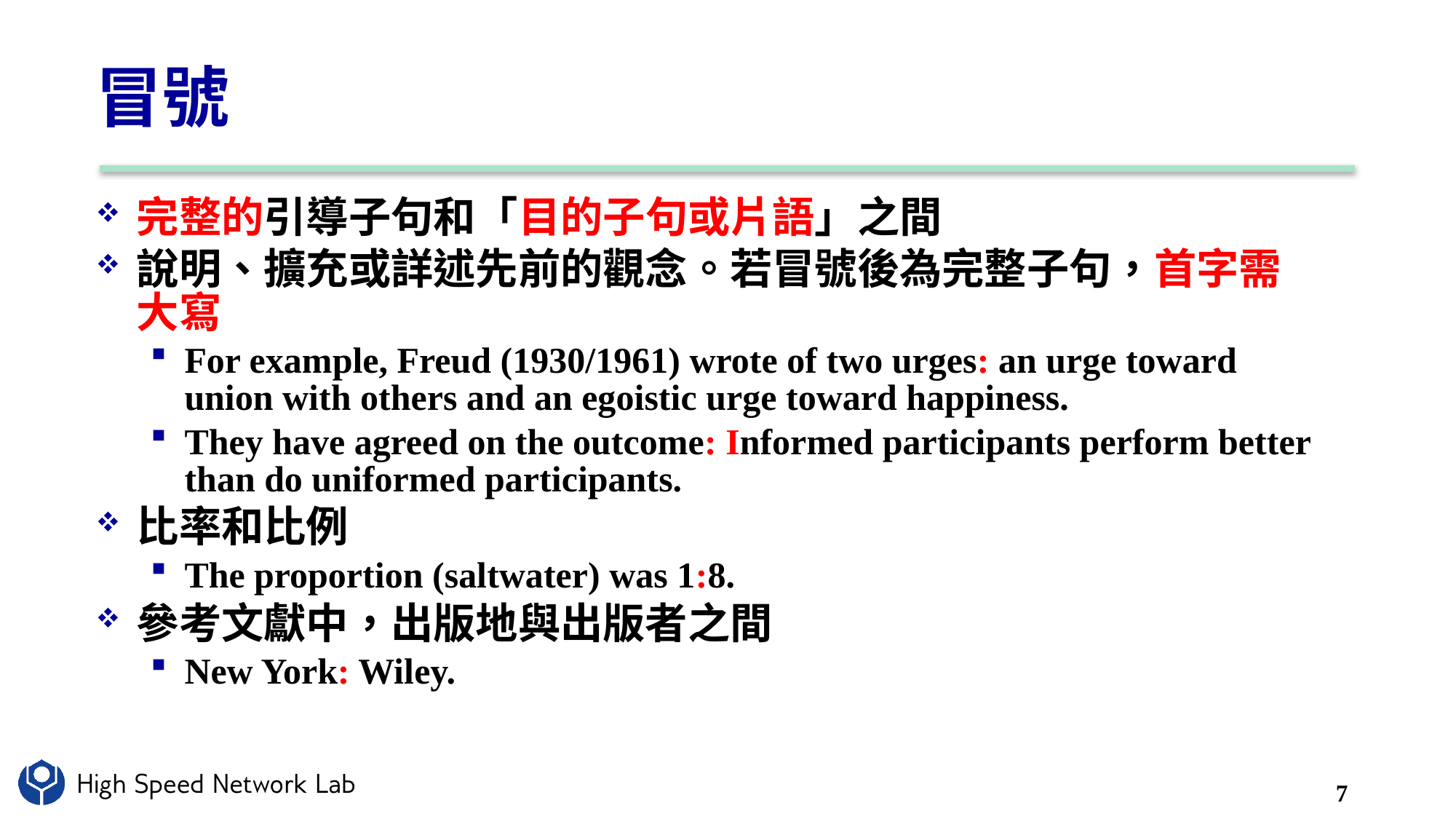

# 冒號
完整的引導子句和「目的子句或片語」之間
說明、擴充或詳述先前的觀念。若冒號後為完整子句，首字需大寫
For example, Freud (1930/1961) wrote of two urges: an urge toward union with others and an egoistic urge toward happiness.
They have agreed on the outcome: Informed participants perform better than do uniformed participants.
比率和比例
The proportion (saltwater) was 1:8.
參考文獻中，出版地與出版者之間
New York: Wiley.

7